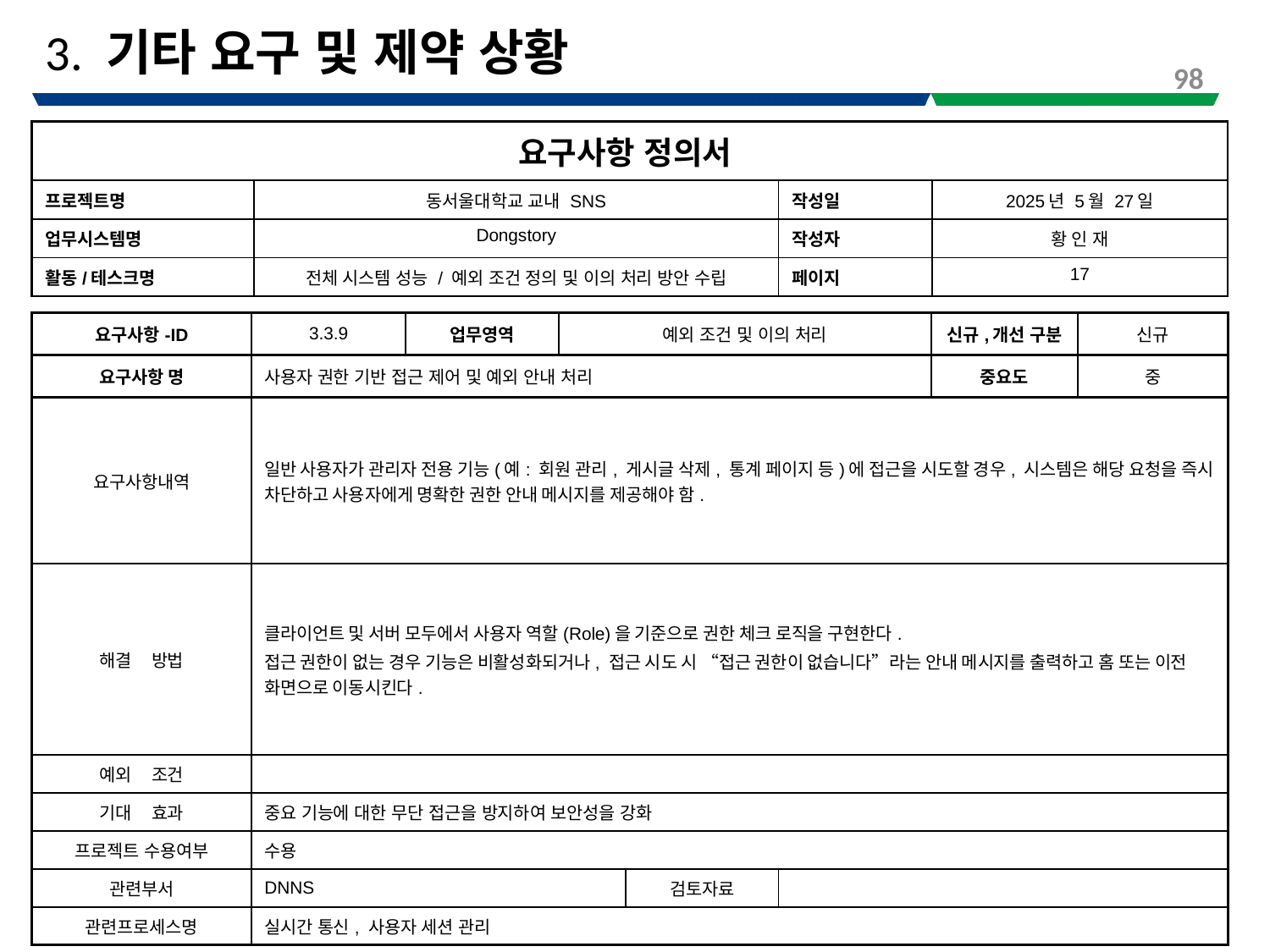

# 3. 기타 요구 및 제약 상황
98
| 요구사항 정의서 |  |  |  |
| --- | --- | --- | --- |
| 프로젝트명 | 동서울대학교 교내 SNS | 작성일 | 2025년 5월 27일 |
| 업무시스템명 | Dongstory | 작성자 | 황 인 재 |
| 활동/테스크명 | 전체 시스템 성능 / 예외 조건 정의 및 이의 처리 방안 수립 | 페이지 | 17 |
| 요구사항-ID | 3.3.9 | 업무영역 | 예외 조건 및 이의 처리 |  |  | 신규,개선 구분 | 신규 |
| --- | --- | --- | --- | --- | --- | --- | --- |
| 요구사항 명 | 사용자 권한 기반 접근 제어 및 예외 안내 처리 |  |  |  |  | 중요도 | 중 |
| 요구사항내역 | 일반 사용자가 관리자 전용 기능(예: 회원 관리, 게시글 삭제, 통계 페이지 등)에 접근을 시도할 경우, 시스템은 해당 요청을 즉시 차단하고 사용자에게 명확한 권한 안내 메시지를 제공해야 함. |  |  |  |  |  |  |
| 해결 방법 | 클라이언트 및 서버 모두에서 사용자 역할(Role)을 기준으로 권한 체크 로직을 구현한다. 접근 권한이 없는 경우 기능은 비활성화되거나, 접근 시도 시 “접근 권한이 없습니다”라는 안내 메시지를 출력하고 홈 또는 이전 화면으로 이동시킨다. |  |  |  |  |  |  |
| 예외 조건 |  |  |  |  |  |  |  |
| 기대 효과 | 중요 기능에 대한 무단 접근을 방지하여 보안성을 강화 |  |  |  |  |  |  |
| 프로젝트 수용여부 | 수용 |  |  |  |  |  |  |
| 관련부서 | DNNS |  |  | 검토자료 |  |  |  |
| 관련프로세스명 | 실시간 통신, 사용자 세션 관리 |  |  |  |  |  |  |